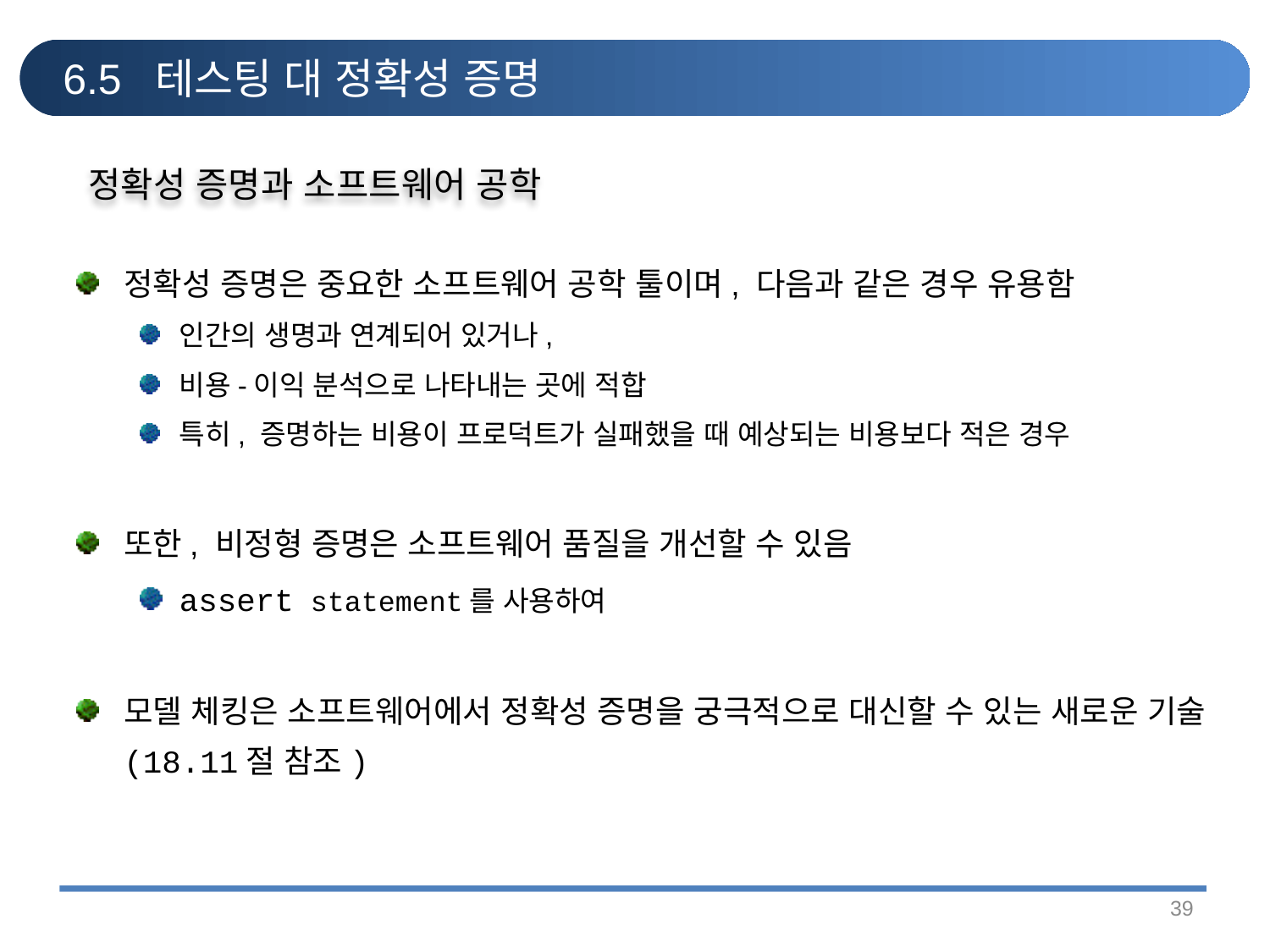

# 6.5  테스팅 대 정확성 증명
정확성 증명과 소프트웨어 공학
정확성 증명은 중요한 소프트웨어 공학 툴이며, 다음과 같은 경우 유용함
인간의 생명과 연계되어 있거나,
비용-이익 분석으로 나타내는 곳에 적합
특히, 증명하는 비용이 프로덕트가 실패했을 때 예상되는 비용보다 적은 경우

또한, 비정형 증명은 소프트웨어 품질을 개선할 수 있음
assert statement를 사용하여

모델 체킹은 소프트웨어에서 정확성 증명을 궁극적으로 대신할 수 있는 새로운 기술(18.11절 참조)

39